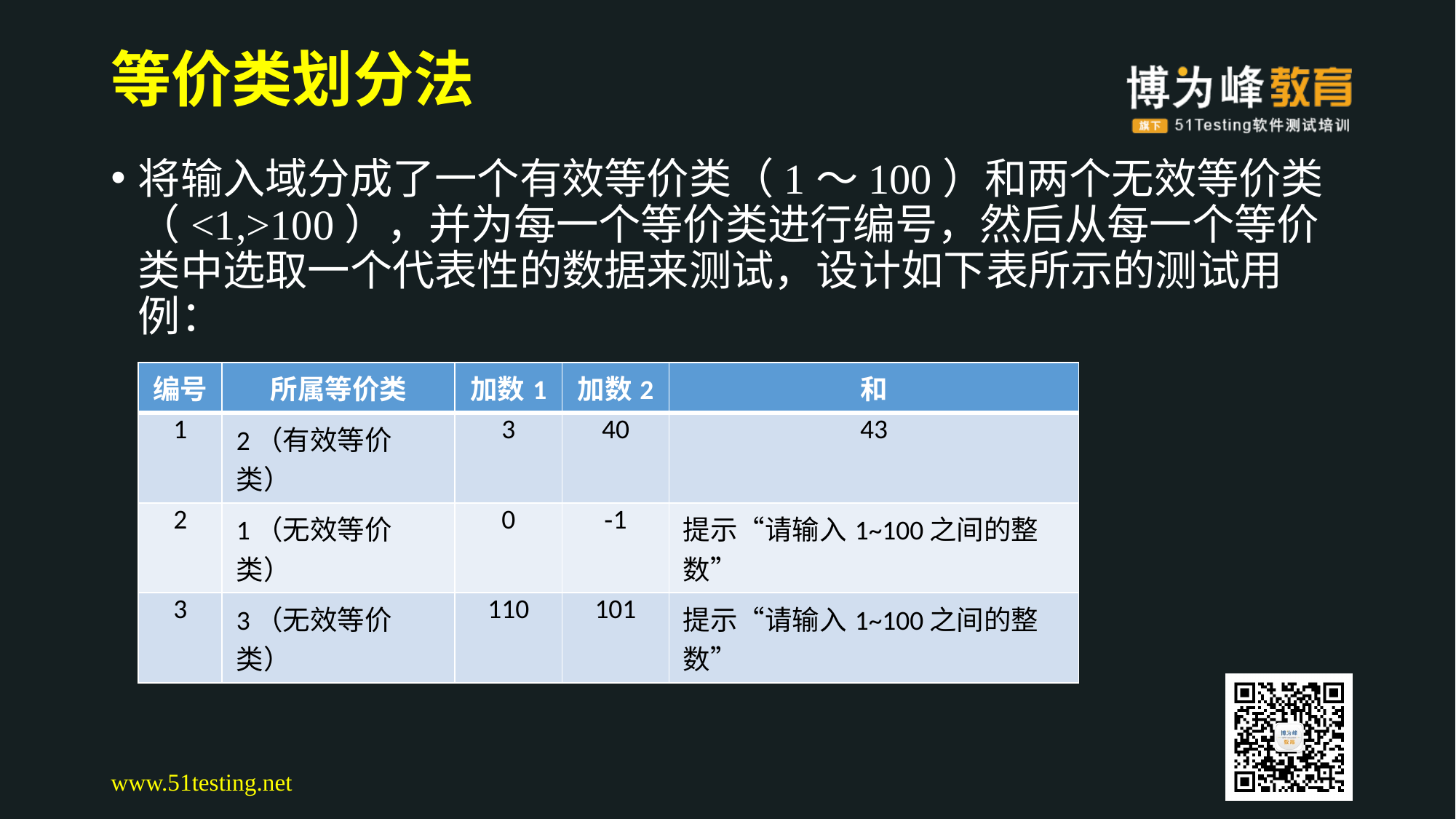

# 等价类划分法
将输入域分成了一个有效等价类（1～100）和两个无效等价类（<1,>100），并为每一个等价类进行编号，然后从每一个等价类中选取一个代表性的数据来测试，设计如下表所示的测试用例：

| 编号 | 所属等价类 | 加数1 | 加数2 | 和 |
| --- | --- | --- | --- | --- |
| 1 | 2（有效等价类） | 3 | 40 | 43 |
| 2 | 1（无效等价类） | 0 | ‐1 | 提示“请输入1~100之间的整数” |
| 3 | 3（无效等价类） | 110 | 101 | 提示“请输入1~100之间的整数” |
www.51testing.net